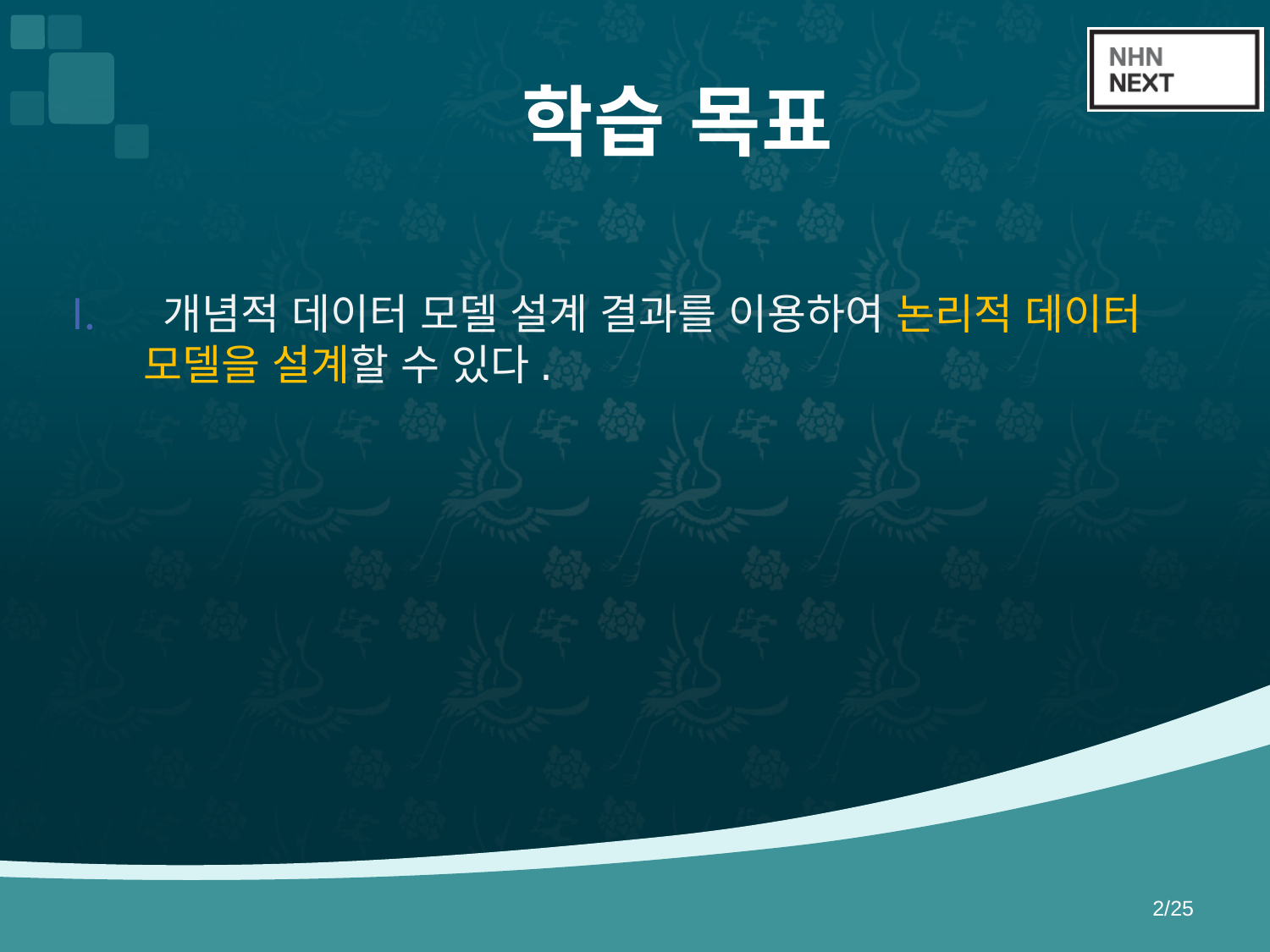

# 학습 목표

 개념적 데이터 모델 설계 결과를 이용하여 논리적 데이터 모델을 설계할 수 있다.
2/25